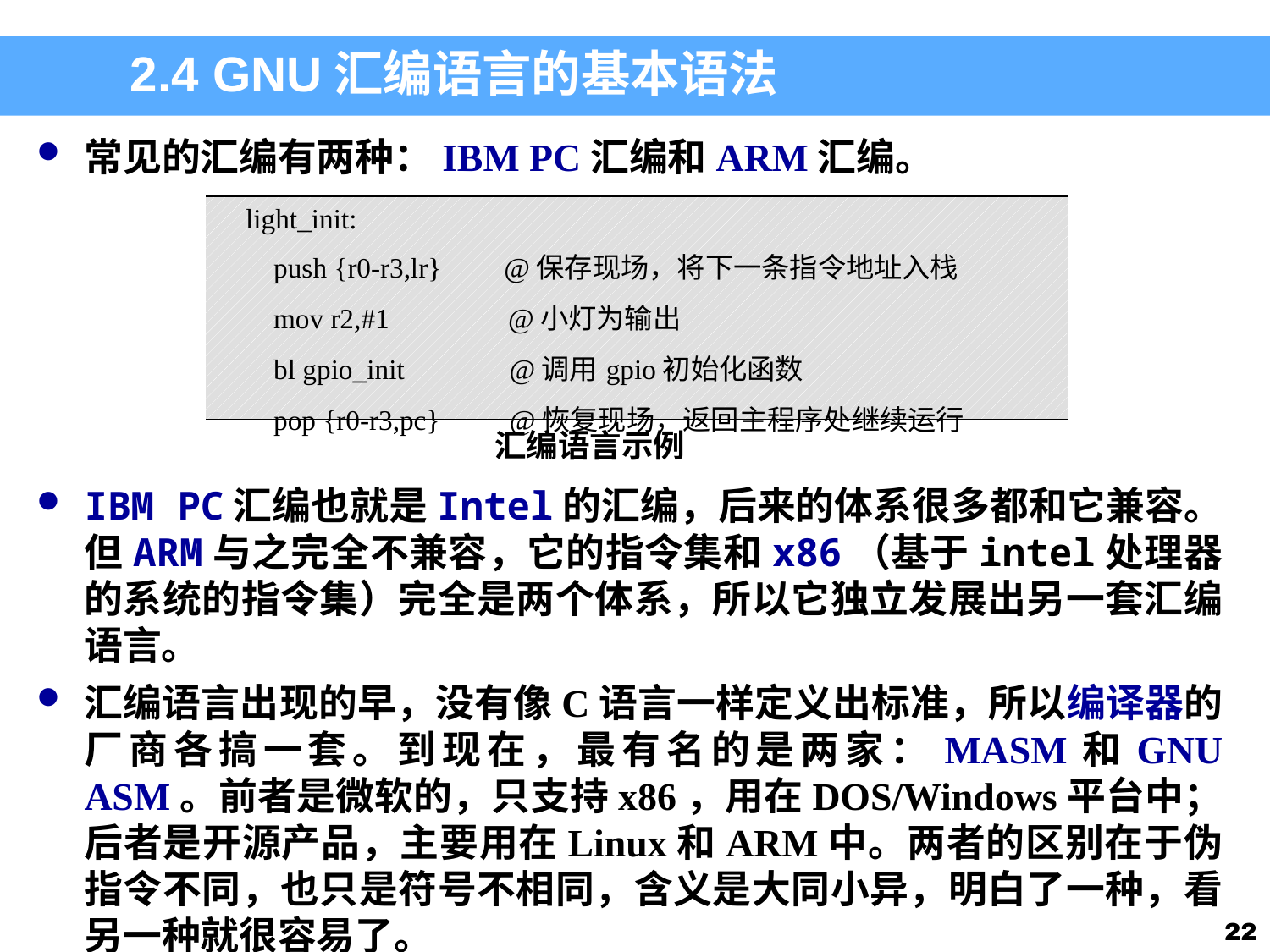

2.4 GNU汇编语言的基本语法
常见的汇编有两种：IBM PC汇编和ARM汇编。
| light\_init: push {r0-r3,lr} @保存现场，将下一条指令地址入栈 mov r2,#1 @小灯为输出 bl gpio\_init @调用gpio初始化函数 pop {r0-r3,pc} @恢复现场，返回主程序处继续运行 |
| --- |
汇编语言示例
IBM PC汇编也就是Intel的汇编，后来的体系很多都和它兼容。但ARM与之完全不兼容，它的指令集和x86（基于intel处理器的系统的指令集）完全是两个体系，所以它独立发展出另一套汇编语言。
汇编语言出现的早，没有像C语言一样定义出标准，所以编译器的厂商各搞一套。到现在，最有名的是两家：MASM和GNU ASM。前者是微软的，只支持x86，用在DOS/Windows平台中；后者是开源产品，主要用在Linux和ARM中。两者的区别在于伪指令不同，也只是符号不相同，含义是大同小异，明白了一种，看另一种就很容易了。
22